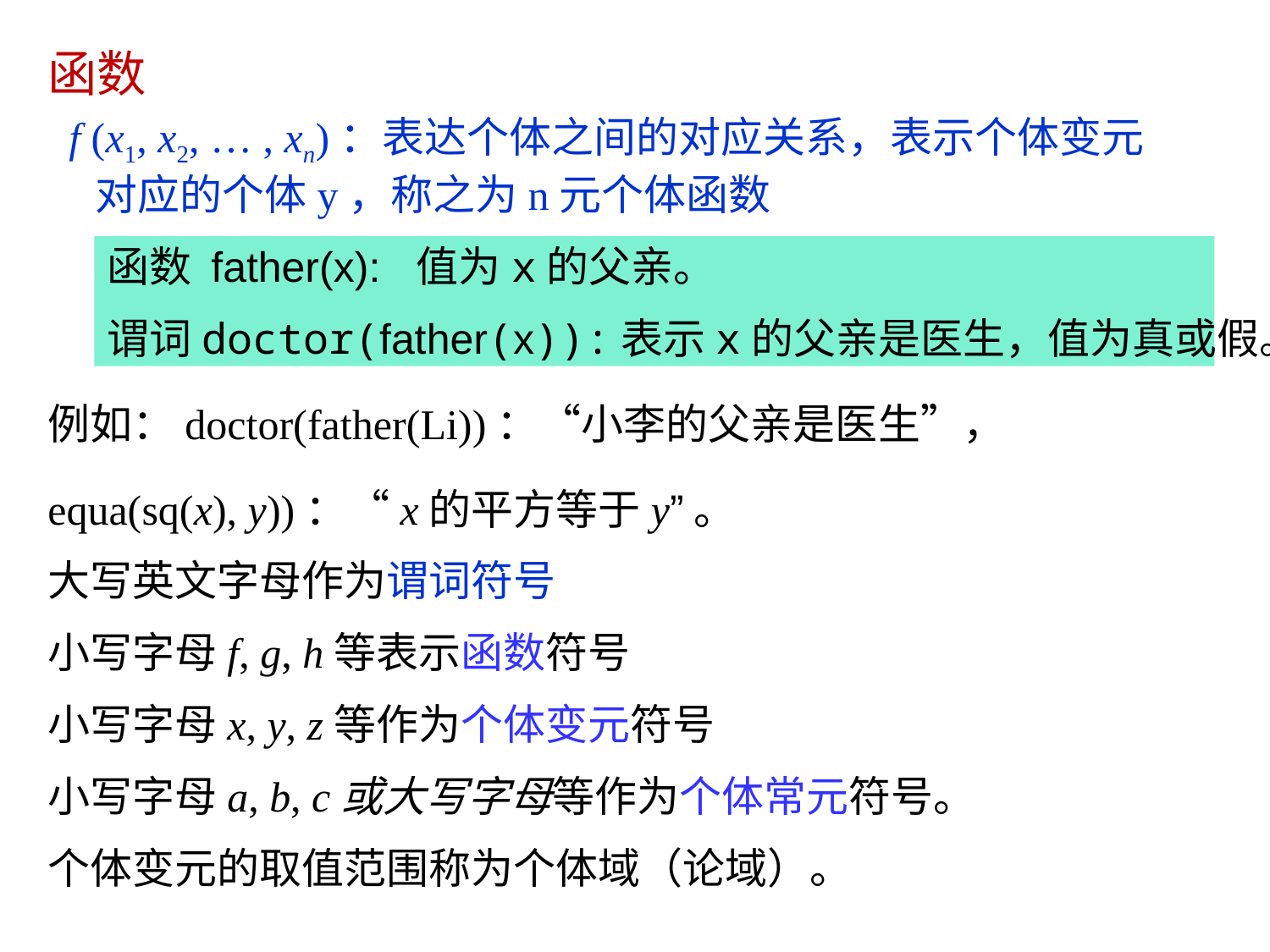

函数
  f (x1, x2, … , xn)：表达个体之间的对应关系，表示个体变元对应的个体y，称之为n元个体函数

例如：doctor(father(Li))：“小李的父亲是医生”，
equa(sq(x), y))：“x的平方等于y”。
大写英文字母作为谓词符号
小写字母f, g, h等表示函数符号
小写字母x, y, z等作为个体变元符号
小写字母a, b, c或大写字母等作为个体常元符号。
个体变元的取值范围称为个体域（论域）。

函数 father(x): 值为x的父亲。
谓词doctor(father(x)):表示x的父亲是医生，值为真或假。